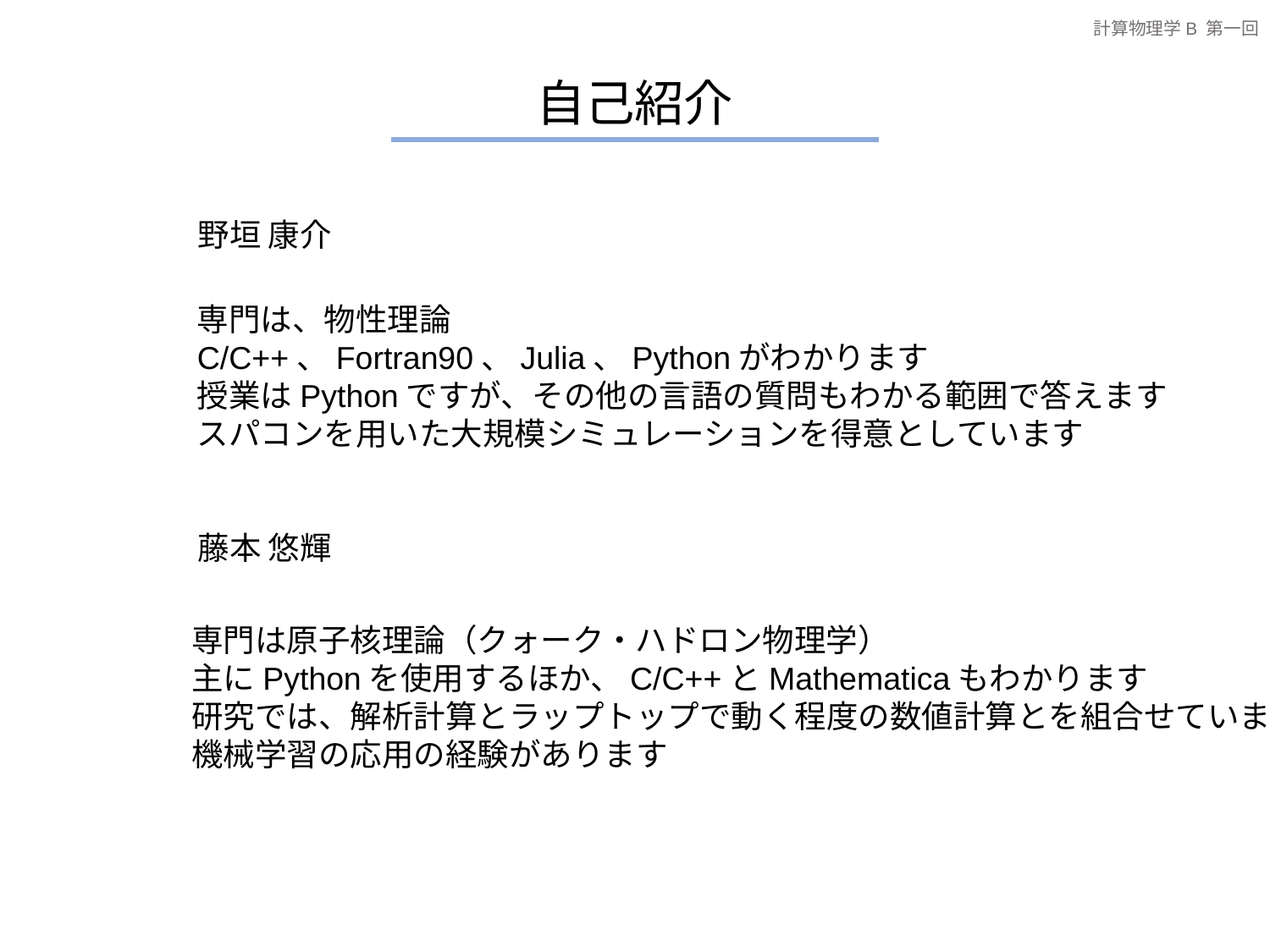

自己紹介
野垣 康介
専門は、物性理論
C/C++、Fortran90、Julia、Pythonがわかります
授業はPythonですが、その他の言語の質問もわかる範囲で答えます
スパコンを用いた大規模シミュレーションを得意としています
藤本 悠輝
専門は原子核理論（クォーク・ハドロン物理学）
主にPythonを使用するほか、C/C++とMathematicaもわかります
研究では、解析計算とラップトップで動く程度の数値計算とを組合せています
機械学習の応用の経験があります